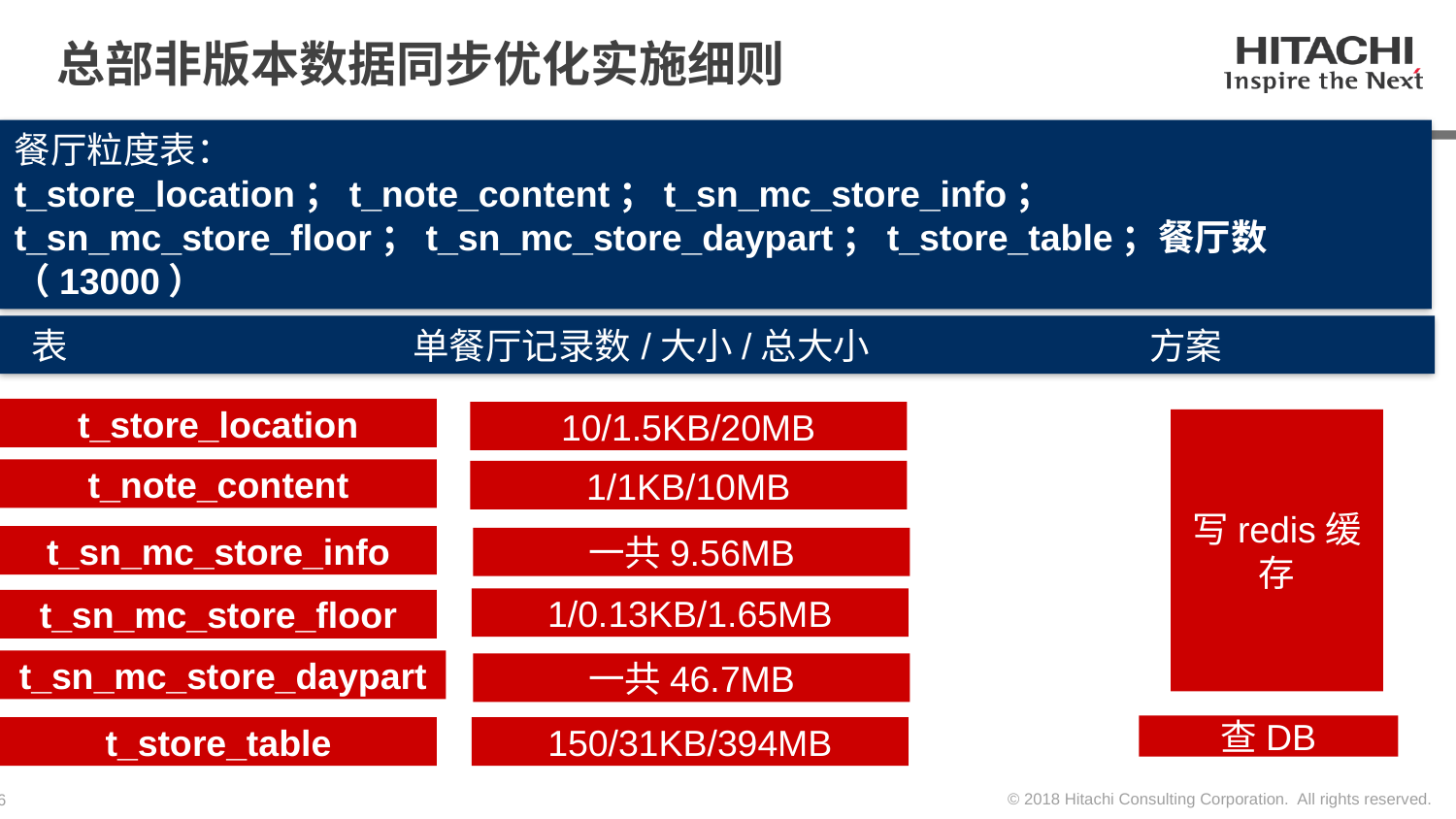

# 总部非版本数据同步优化实施细则
餐厅粒度表：
t_store_location；t_note_content；t_sn_mc_store_info；t_sn_mc_store_floor；t_sn_mc_store_daypart；t_store_table；餐厅数（13000）
 表                                          单餐厅记录数/大小/总大小                                  方案
t_store_location
10/1.5KB/20MB
写redis缓存
t_note_content
1/1KB/10MB
t_sn_mc_store_info
一共9.56MB
1/0.13KB/1.65MB
t_sn_mc_store_floor
t_sn_mc_store_daypart
一共46.7MB
查DB
t_store_table
150/31KB/394MB